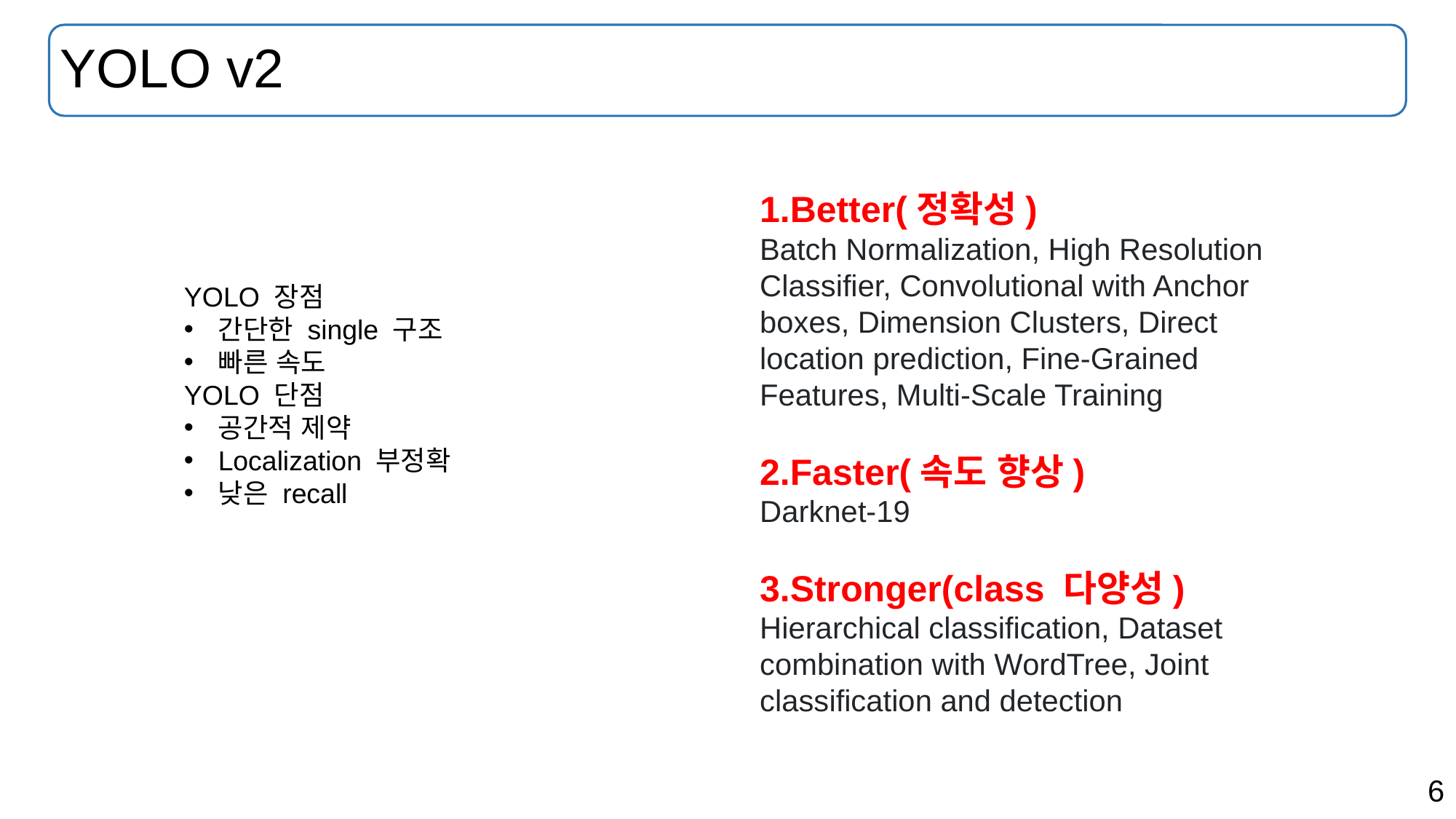

# YOLO v2
1.Better(정확성)
Batch Normalization, High Resolution Classifier, Convolutional with Anchor boxes, Dimension Clusters, Direct location prediction, Fine-Grained Features, Multi-Scale Training

2.Faster(속도 향상)
Darknet-19

3.Stronger(class 다양성)
Hierarchical classification, Dataset combination with WordTree, Joint classification and detection
YOLO 장점
간단한 single 구조
빠른 속도
YOLO 단점
공간적 제약
Localization 부정확
낮은 recall